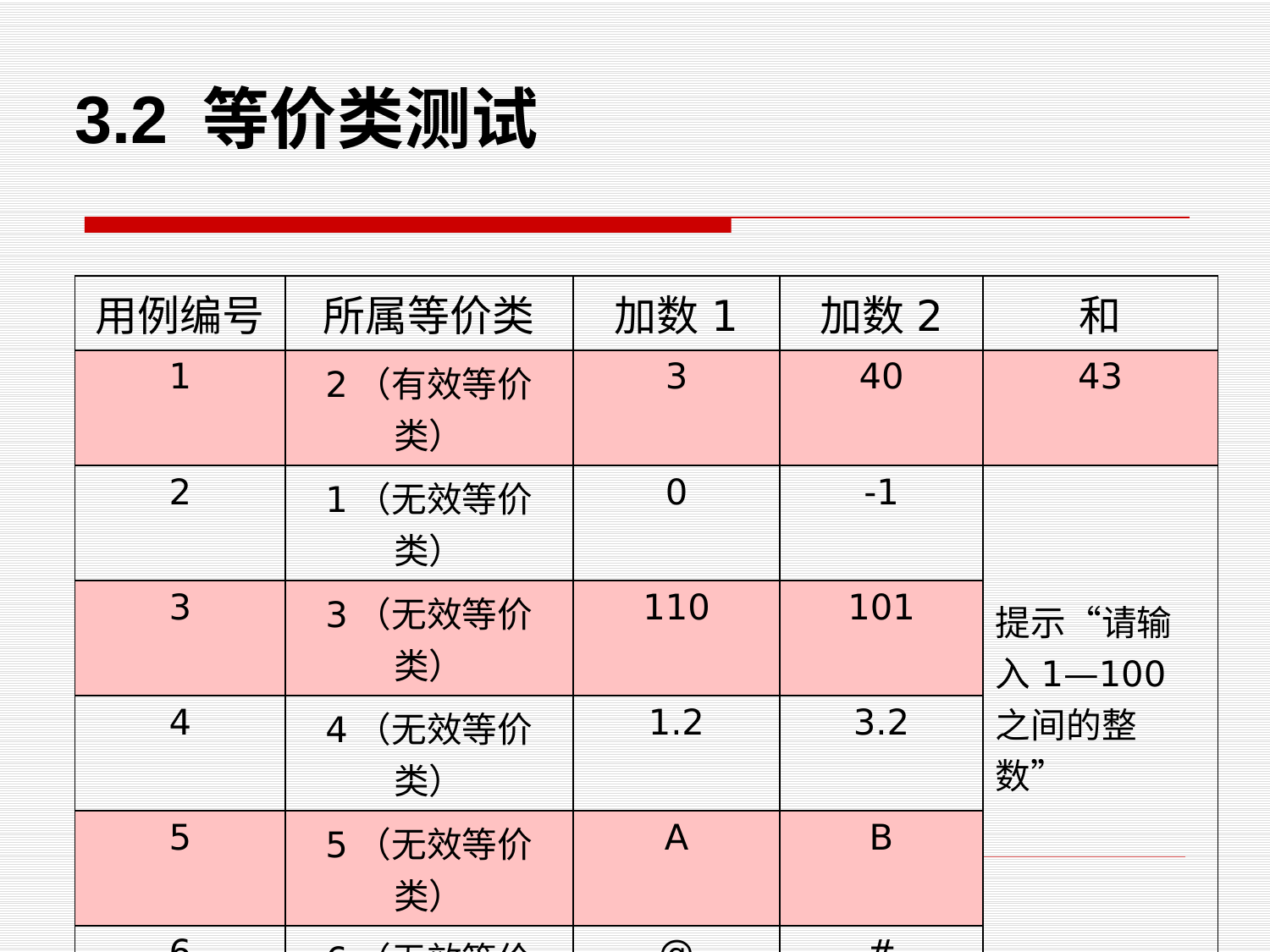

3.2 等价类测试
| 用例编号 | 所属等价类 | 加数1 | 加数2 | 和 |
| --- | --- | --- | --- | --- |
| 1 | 2（有效等价类） | 3 | 40 | 43 |
| 2 | 1（无效等价类） | 0 | -1 | 提示“请输入1—100之间的整数” |
| 3 | 3（无效等价类） | 110 | 101 |  |
| 4 | 4（无效等价类） | 1.2 | 3.2 |  |
| 5 | 5（无效等价类） | A | B |  |
| 6 | 6（无效等价类） | @ | # |  |
| 7 | 7（无效等价类） | 空格 | 空格 |  |
| 8 | 8（无效等价类） |  |  |  |
| …… | …… | …… | …… | …… |